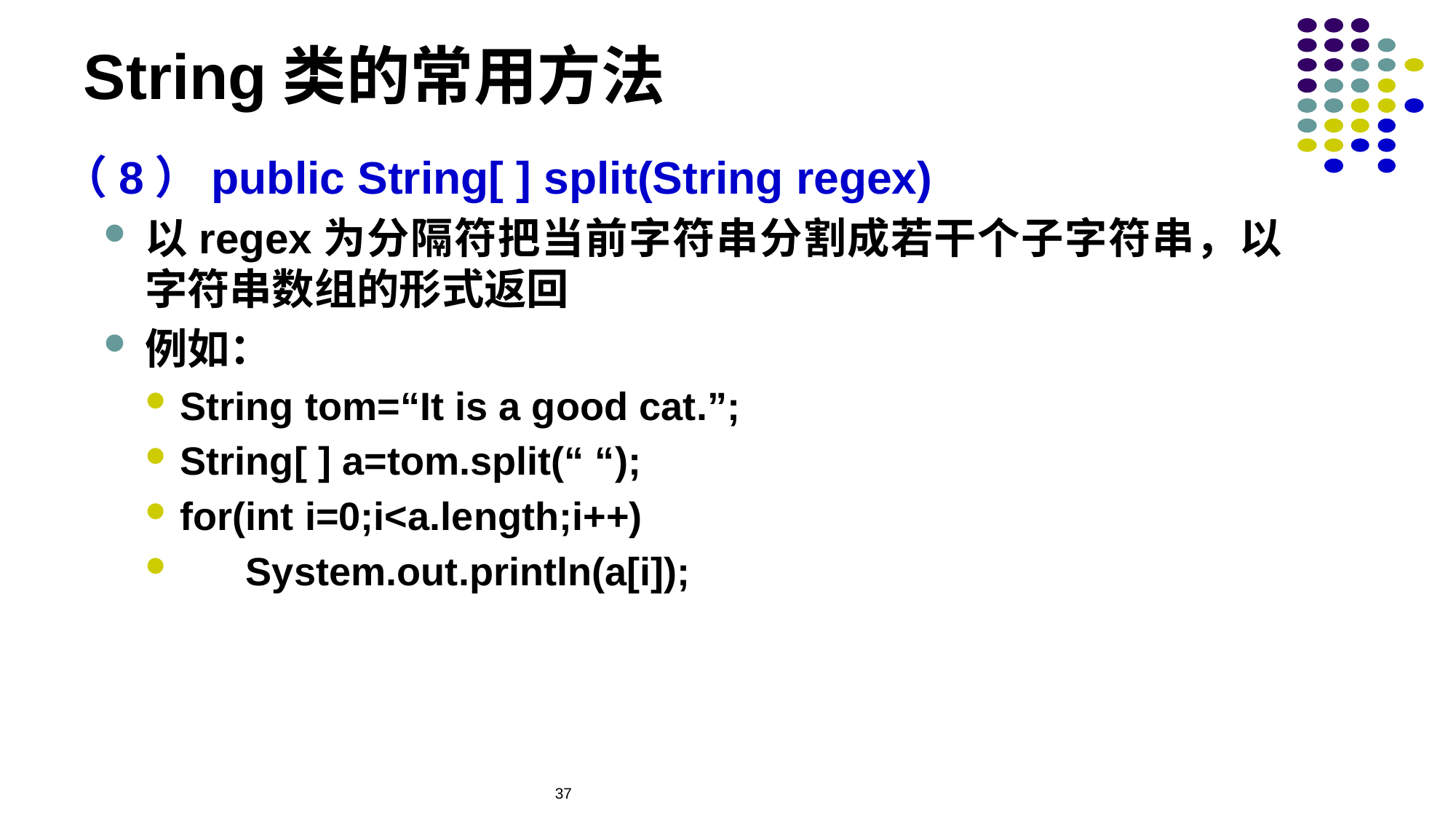

# String类的常用方法
（8）public String[ ] split(String regex)
以regex为分隔符把当前字符串分割成若干个子字符串，以字符串数组的形式返回
例如：
String tom=“It is a good cat.”;
String[ ] a=tom.split(“ “);
for(int i=0;i<a.length;i++)
      System.out.println(a[i]);
37